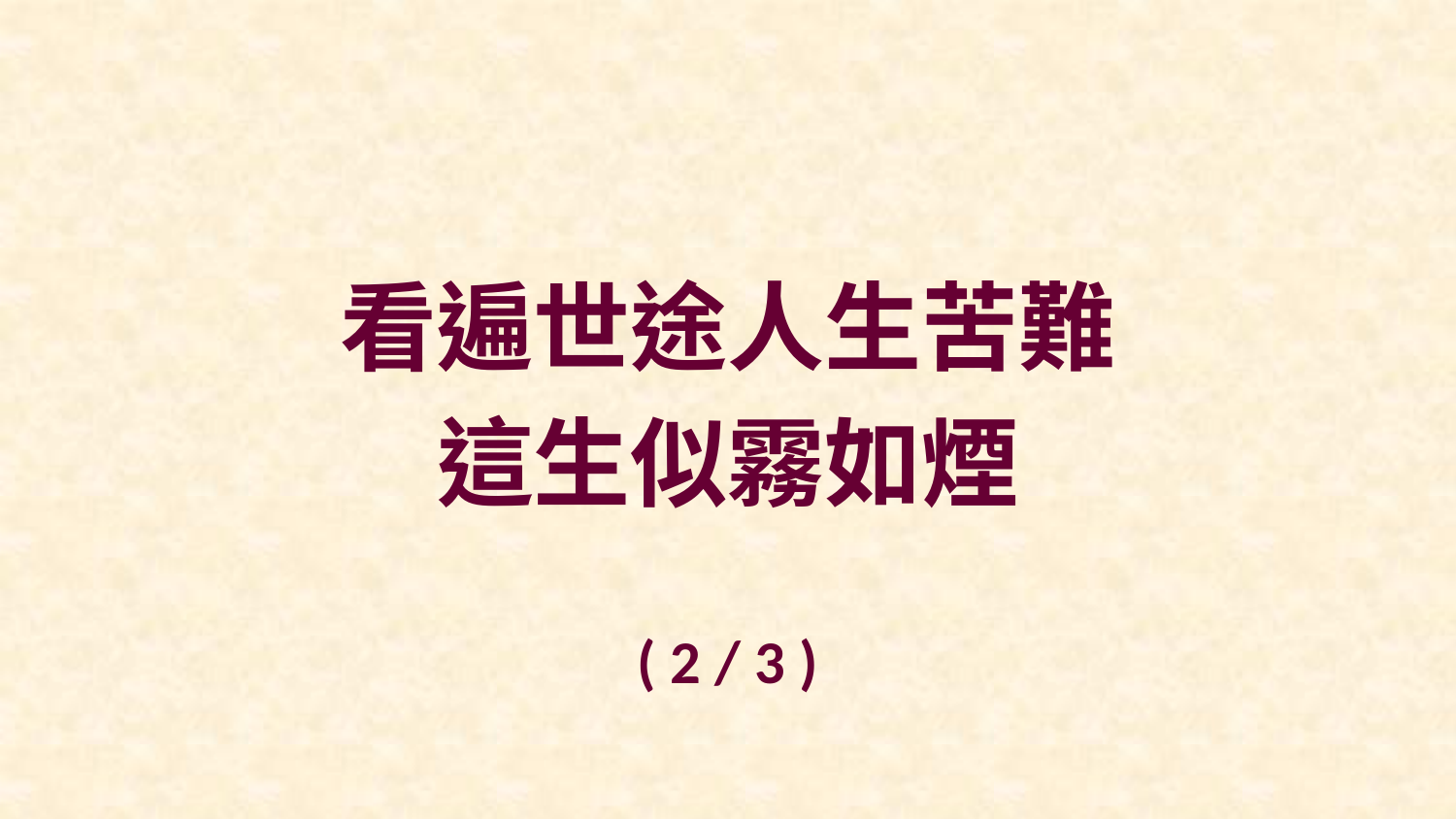

看遍世途人生苦難
這生似霧如煙
( 2 / 3 )